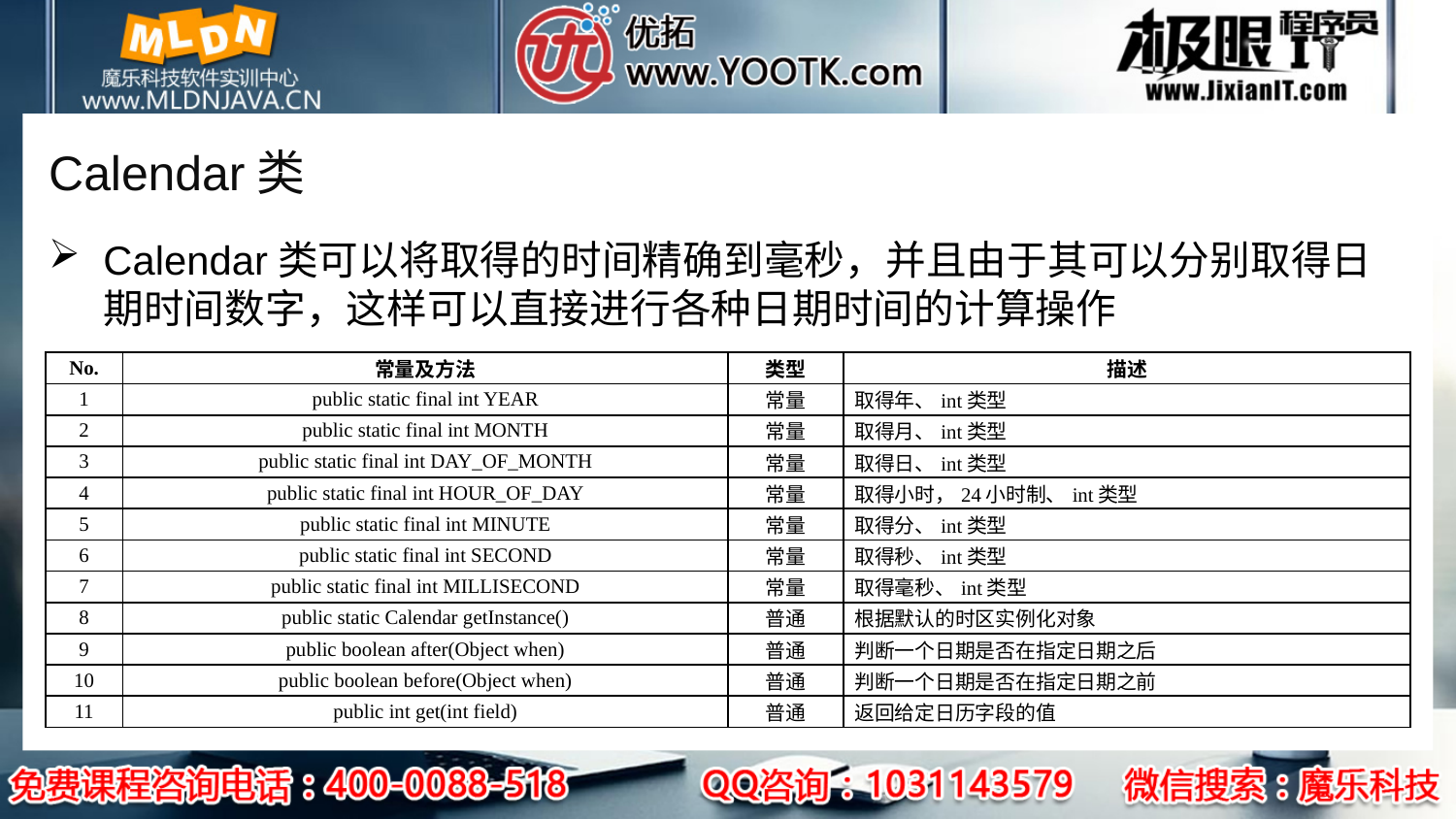

# Calendar类
Calendar类可以将取得的时间精确到毫秒，并且由于其可以分别取得日期时间数字，这样可以直接进行各种日期时间的计算操作
| No. | 常量及方法 | 类型 | 描述 |
| --- | --- | --- | --- |
| 1 | public static final int YEAR | 常量 | 取得年、int类型 |
| 2 | public static final int MONTH | 常量 | 取得月、int类型 |
| 3 | public static final int DAY\_OF\_MONTH | 常量 | 取得日、int类型 |
| 4 | public static final int HOUR\_OF\_DAY | 常量 | 取得小时，24小时制、int类型 |
| 5 | public static final int MINUTE | 常量 | 取得分、int类型 |
| 6 | public static final int SECOND | 常量 | 取得秒、int类型 |
| 7 | public static final int MILLISECOND | 常量 | 取得毫秒、int类型 |
| 8 | public static Calendar getInstance() | 普通 | 根据默认的时区实例化对象 |
| 9 | public boolean after(Object when) | 普通 | 判断一个日期是否在指定日期之后 |
| 10 | public boolean before(Object when) | 普通 | 判断一个日期是否在指定日期之前 |
| 11 | public int get(int field) | 普通 | 返回给定日历字段的值 |